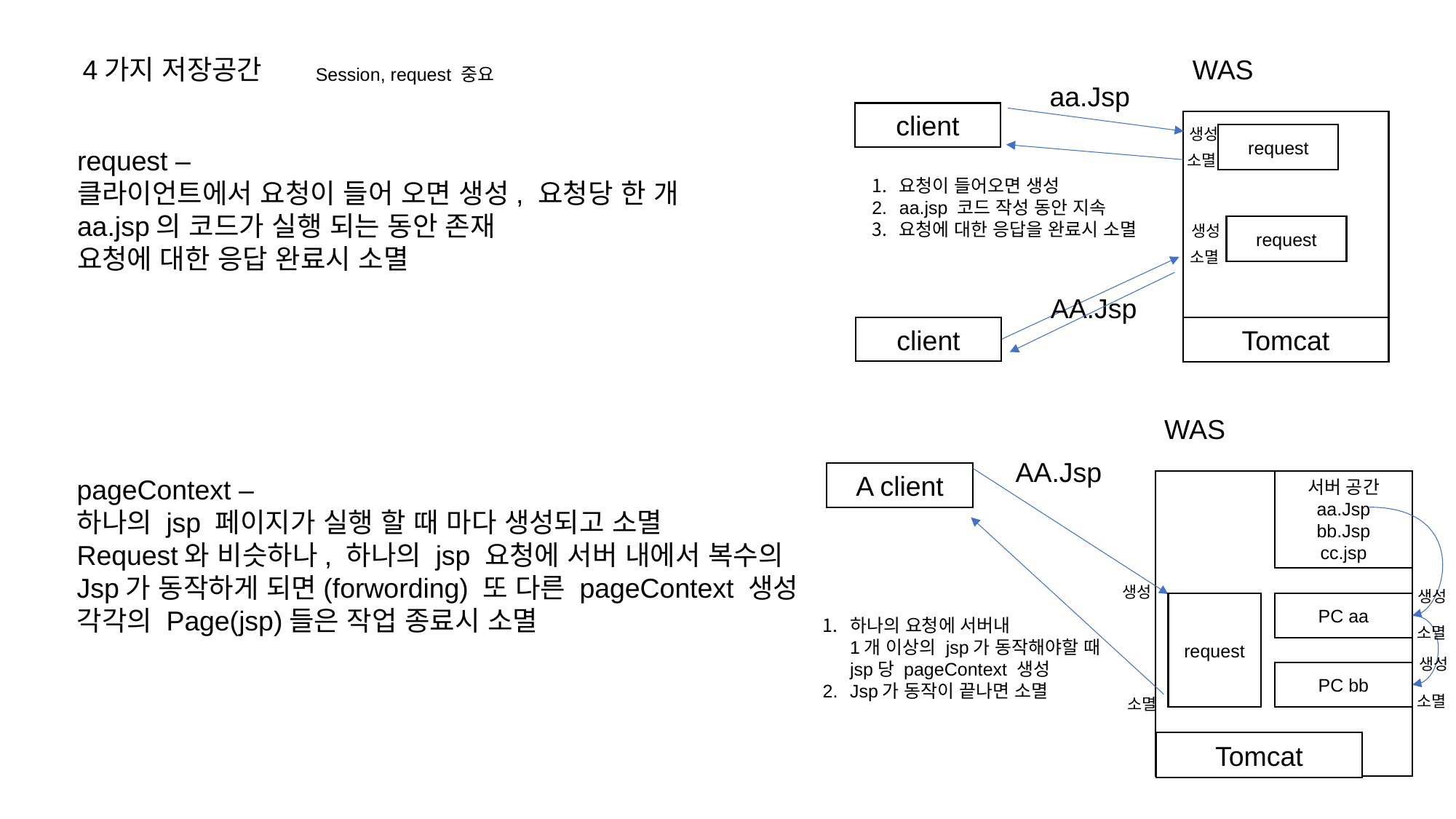

4가지 저장공간
WAS
Session, request 중요
aa.Jsp
client

생성
request
request –
클라이언트에서 요청이 들어 오면 생성, 요청당 한 개
aa.jsp의 코드가 실행 되는 동안 존재
요청에 대한 응답 완료시 소멸
소멸
요청이 들어오면 생성
aa.jsp 코드 작성 동안 지속
요청에 대한 응답을 완료시 소멸
생성
request
소멸
AA.Jsp
client
Tomcat
WAS
AA.Jsp
A client
pageContext –
하나의 jsp 페이지가 실행 할 때 마다 생성되고 소멸
Request와 비슷하나, 하나의 jsp 요청에 서버 내에서 복수의
Jsp가 동작하게 되면(forwording) 또 다른 pageContext 생성
각각의 Page(jsp)들은 작업 종료시 소멸
서버 공간
aa.Jsp
bb.Jsp
cc.jsp

생성
생성
PC aa
request
하나의 요청에 서버내
1개 이상의 jsp가 동작해야할 때
jsp당 pageContext 생성
Jsp가 동작이 끝나면 소멸
소멸
생성
PC bb
소멸
소멸
Tomcat